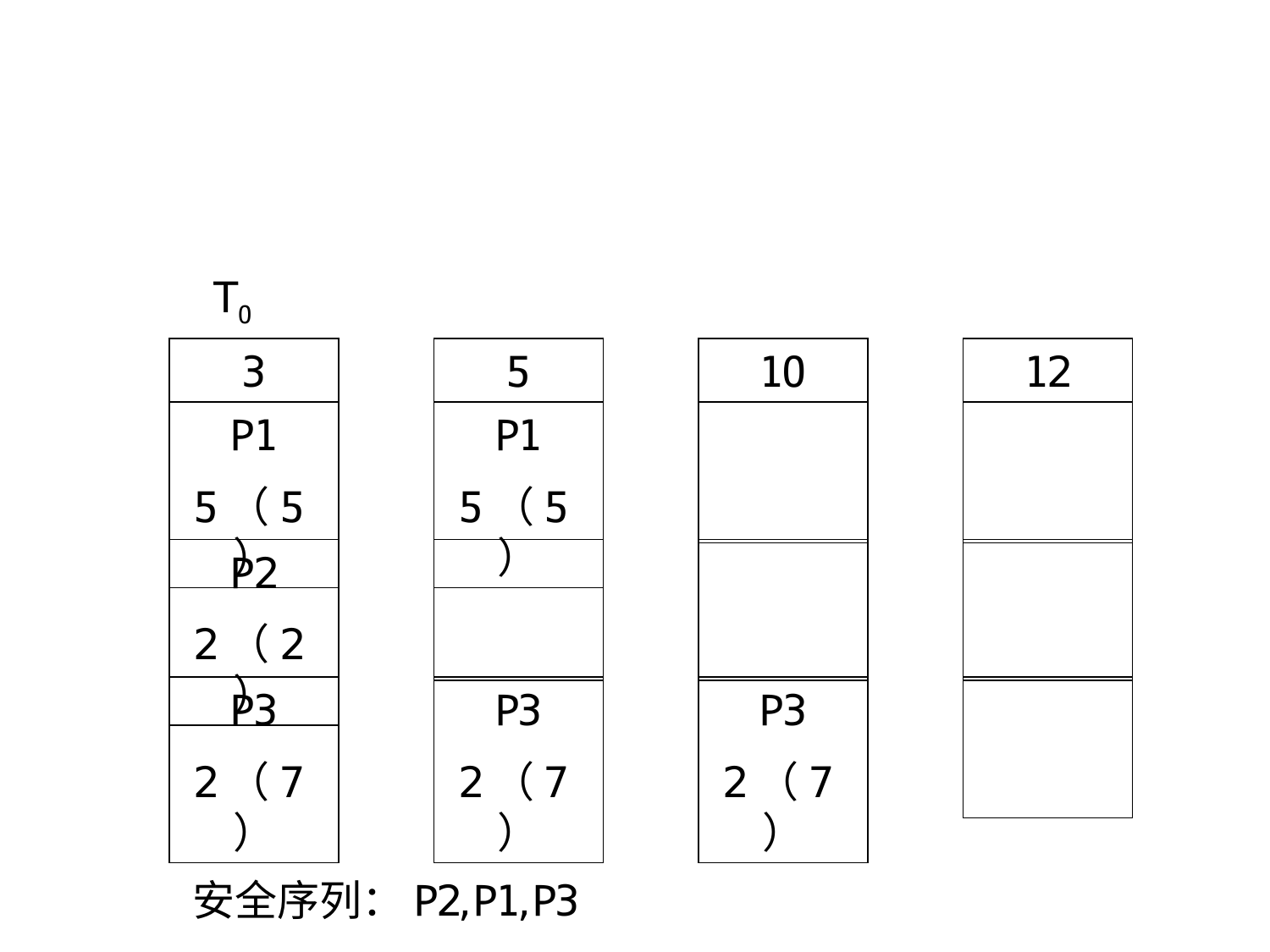

#
T0
3
P1
5（5）
P2
2（2）
P3
2（7）
5
P1
5（5）

P3
2（7）
10

P3
2（7）
12

安全序列：P2,P1,P3